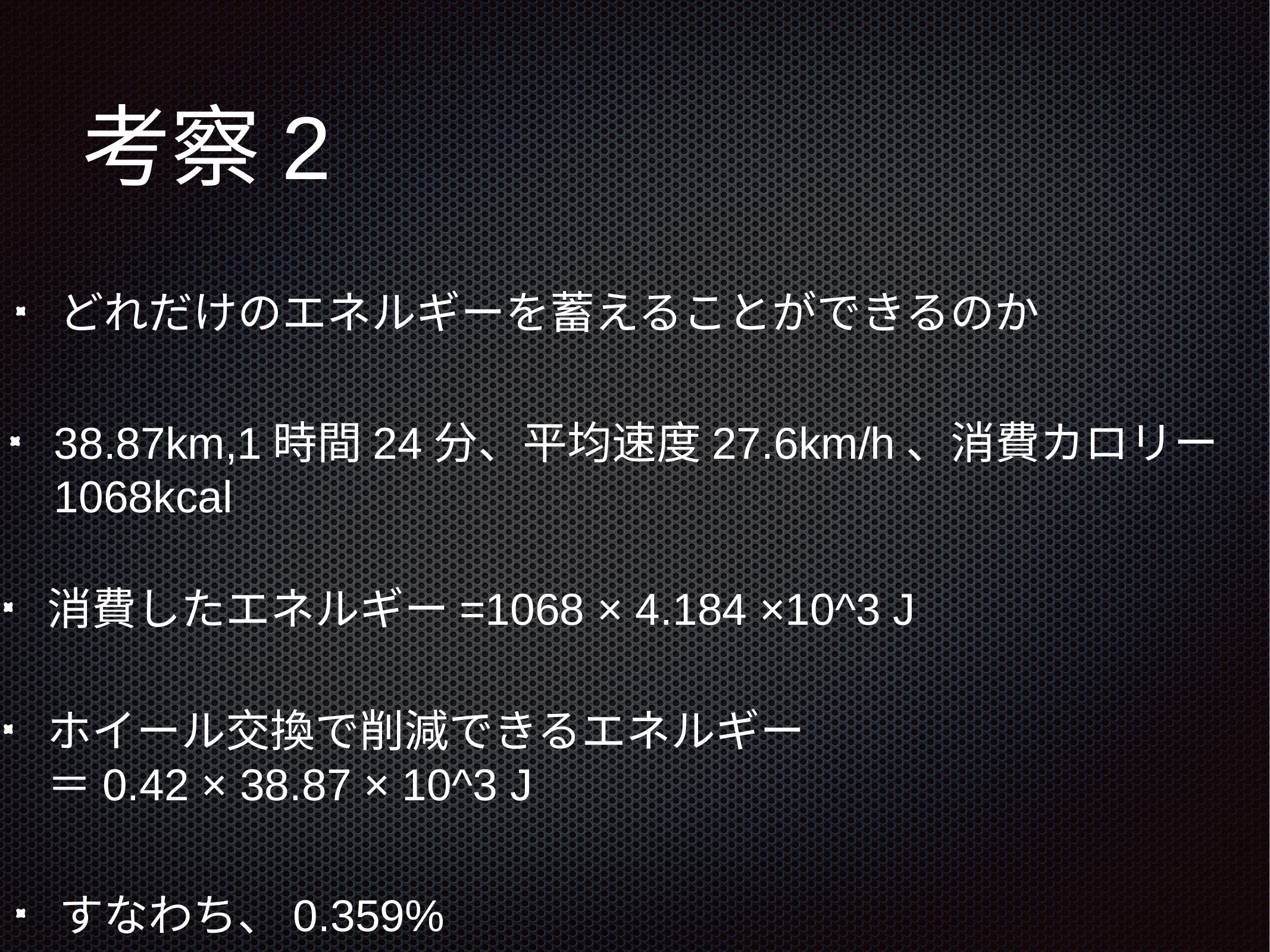

# 考察2
どれだけのエネルギーを蓄えることができるのか

38.87km,1時間24分、平均速度27.6km/h、消費カロリー1068kcal
消費したエネルギー=1068 × 4.184 ×10^3 J
ホイール交換で削減できるエネルギー
＝0.42 × 38.87 × 10^3 J
すなわち、0.359%